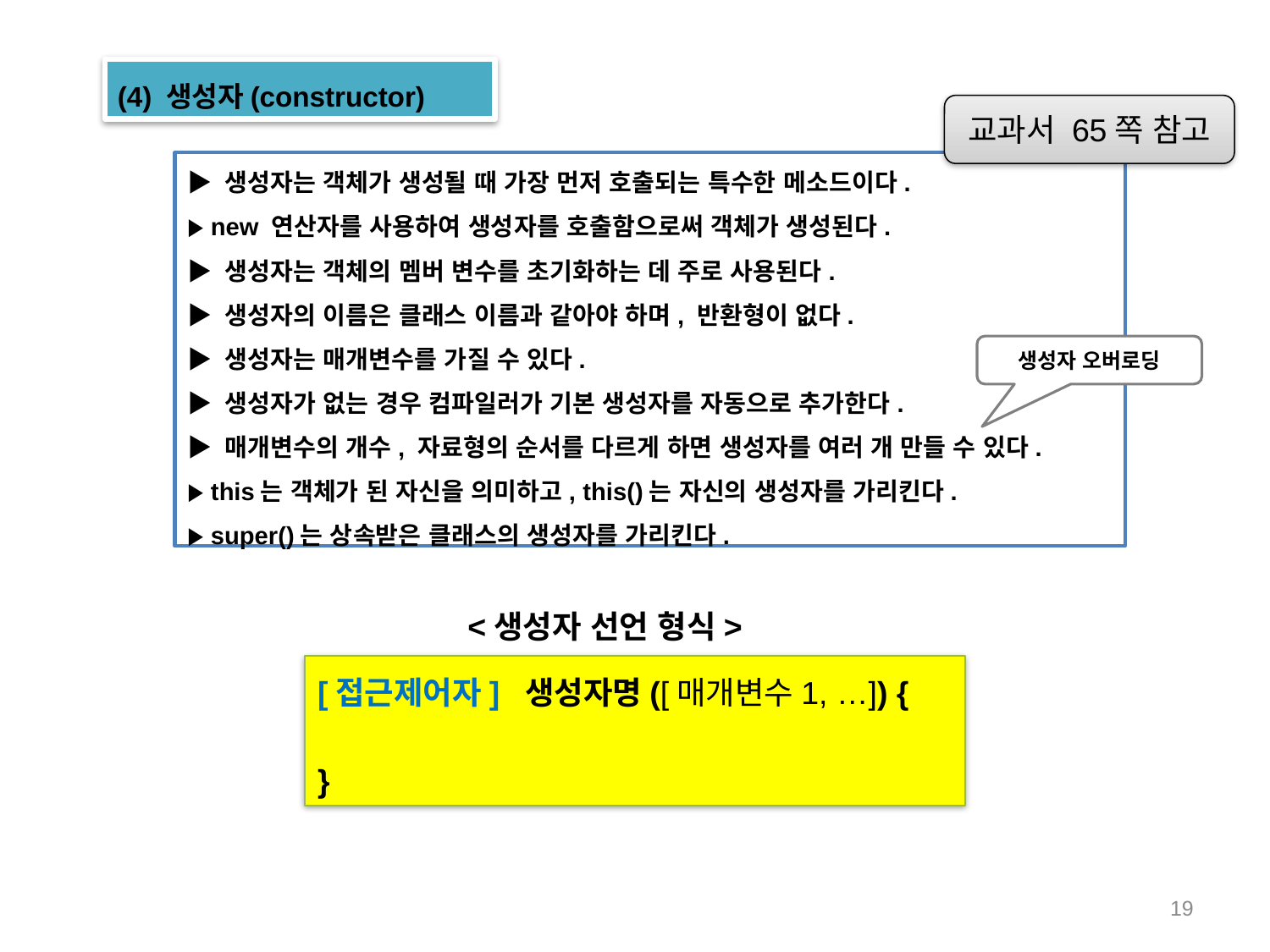

(4) 생성자(constructor)
교과서 65쪽 참고
▶ 생성자는 객체가 생성될 때 가장 먼저 호출되는 특수한 메소드이다.
▶ new 연산자를 사용하여 생성자를 호출함으로써 객체가 생성된다.
▶ 생성자는 객체의 멤버 변수를 초기화하는 데 주로 사용된다.
▶ 생성자의 이름은 클래스 이름과 같아야 하며, 반환형이 없다.
▶ 생성자는 매개변수를 가질 수 있다.
▶ 생성자가 없는 경우 컴파일러가 기본 생성자를 자동으로 추가한다.
▶ 매개변수의 개수, 자료형의 순서를 다르게 하면 생성자를 여러 개 만들 수 있다.
▶ this는 객체가 된 자신을 의미하고, this()는 자신의 생성자를 가리킨다.
▶ super()는 상속받은 클래스의 생성자를 가리킨다.
생성자 오버로딩
<생성자 선언 형식>
[접근제어자]  생성자명([매개변수1, …]) {

}
19